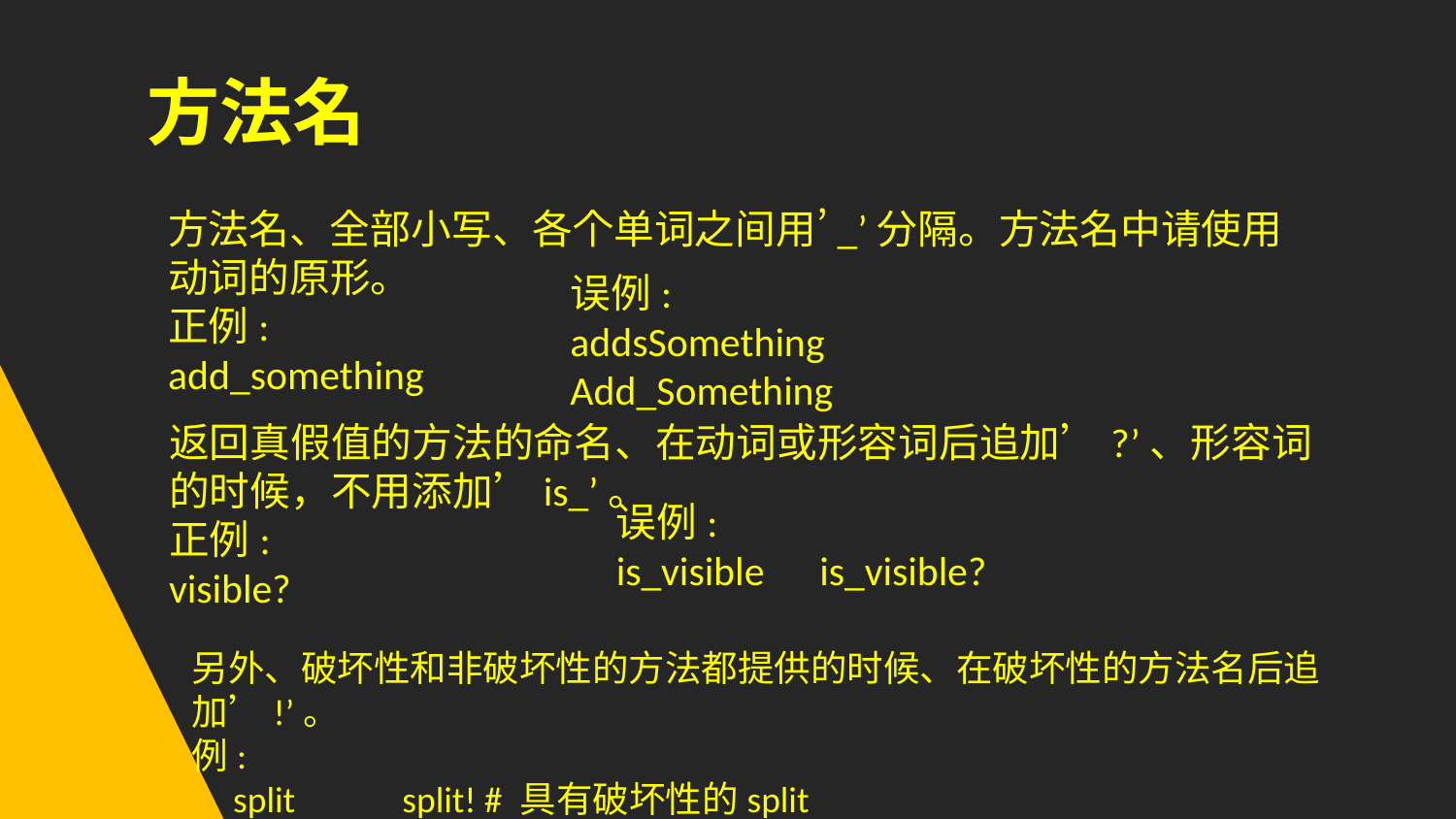

方法名
方法名、全部小写、各个单词之间用’_’分隔。方法名中请使用动词的原形。
正例:
add_something

误例:
addsSomething
Add_Something

返回真假值的方法的命名、在动词或形容词后追加’?’、形容词的时候，不用添加’is_’。
正例:
visible?

误例:
is_visible      is_visible?

另外、破坏性和非破坏性的方法都提供的时候、在破坏性的方法名后追加’!’。
例:
     split             split! # 具有破坏性的split